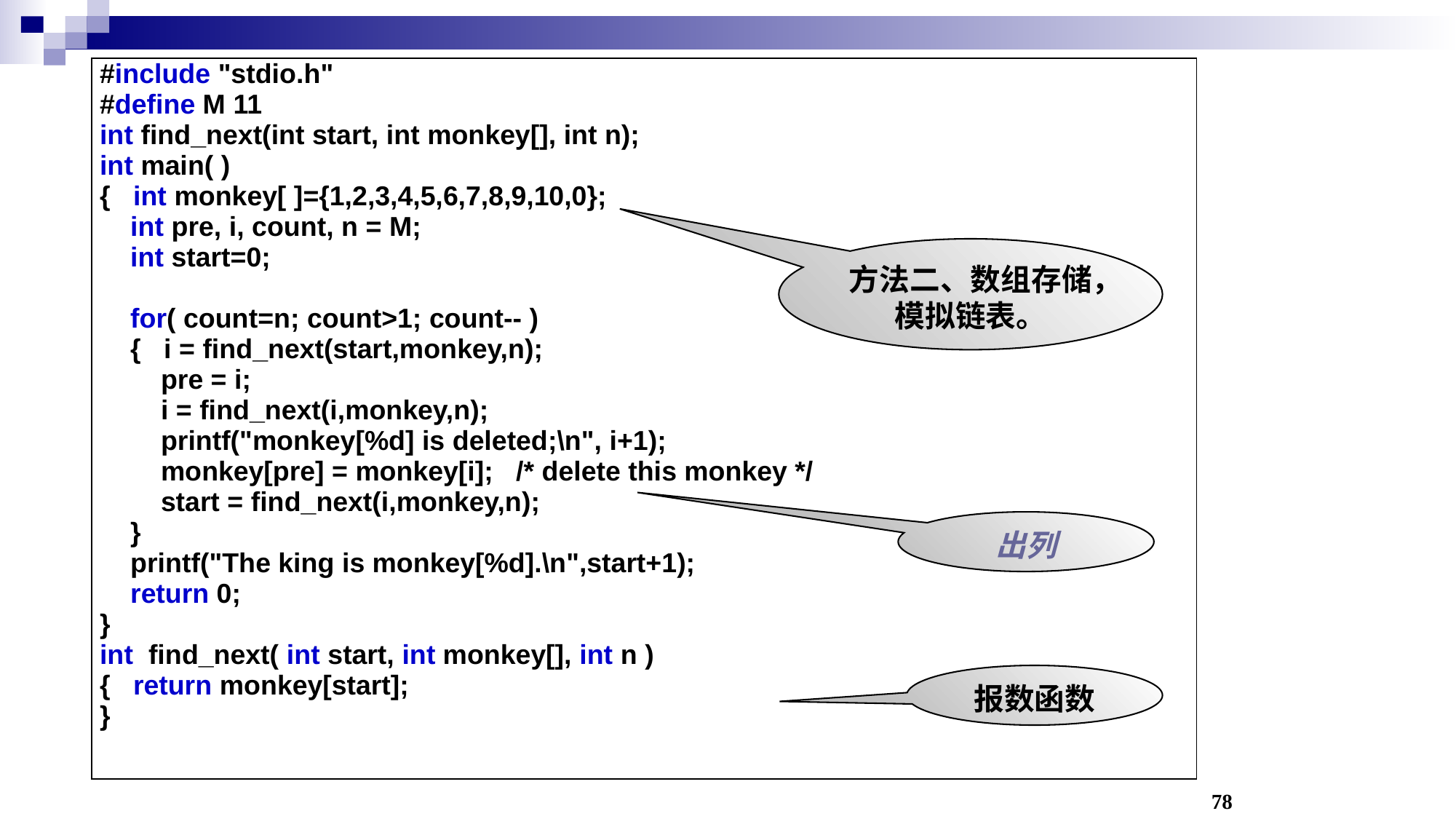

| #include "stdio.h" #define M 11 int find\_next(int start, int monkey[], int n); int main( ) { int monkey[ ]={1,2,3,4,5,6,7,8,9,10,0}; int pre, i, count, n = M; int start=0; for( count=n; count>1; count-- ) { i = find\_next(start,monkey,n); pre = i; i = find\_next(i,monkey,n); printf("monkey[%d] is deleted;\n", i+1); monkey[pre] = monkey[i]; /\* delete this monkey \*/ start = find\_next(i,monkey,n); } printf("The king is monkey[%d].\n",start+1); return 0; } int find\_next( int start, int monkey[], int n ) { return monkey[start]; } |
| --- |
方法二、数组存储，模拟链表。
出列
报数函数
78